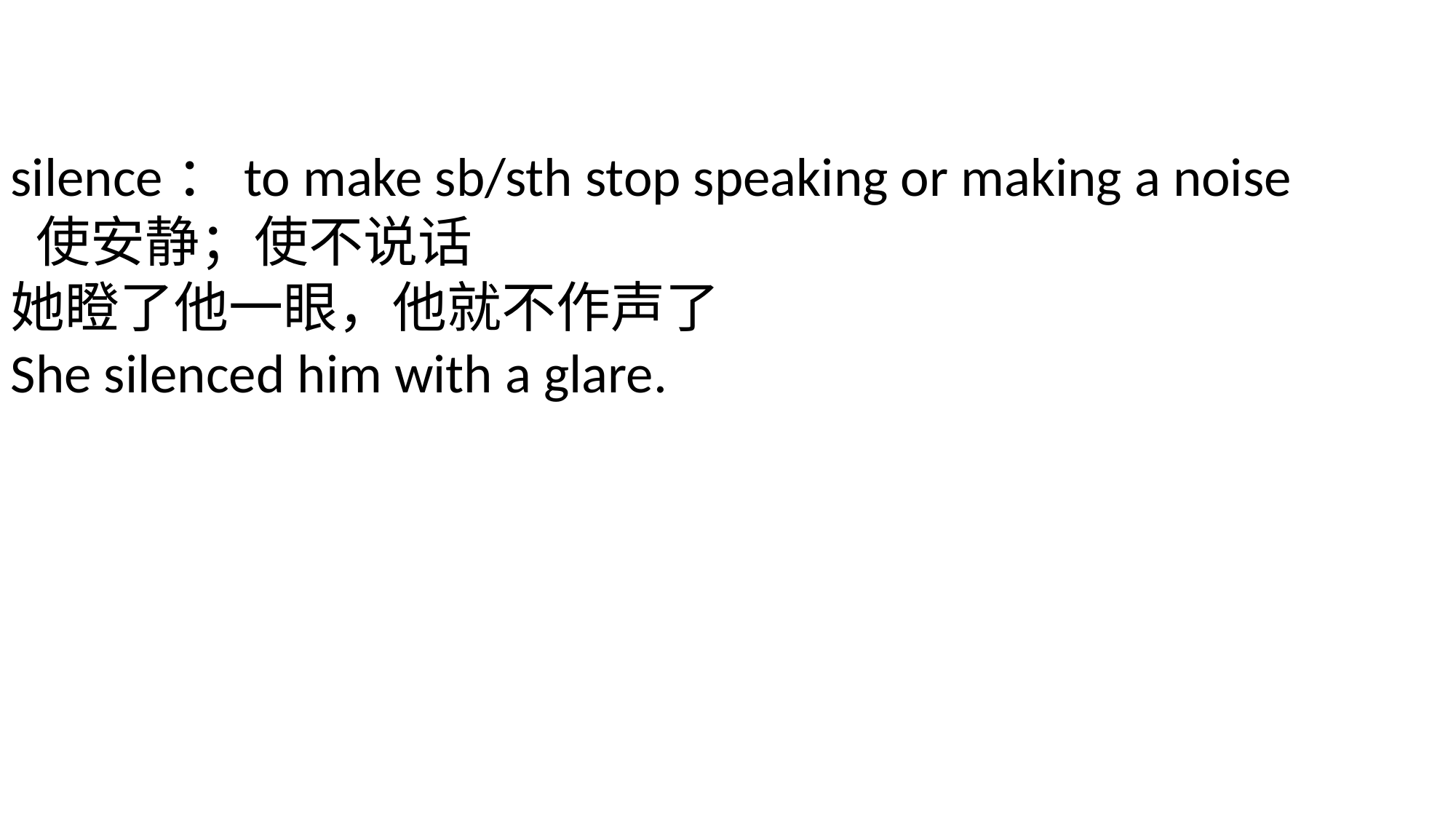

silence：to make sb/sth stop speaking or making a noise
 使安静；使不说话
她瞪了他一眼，他就不作声了
She silenced him with a glare.